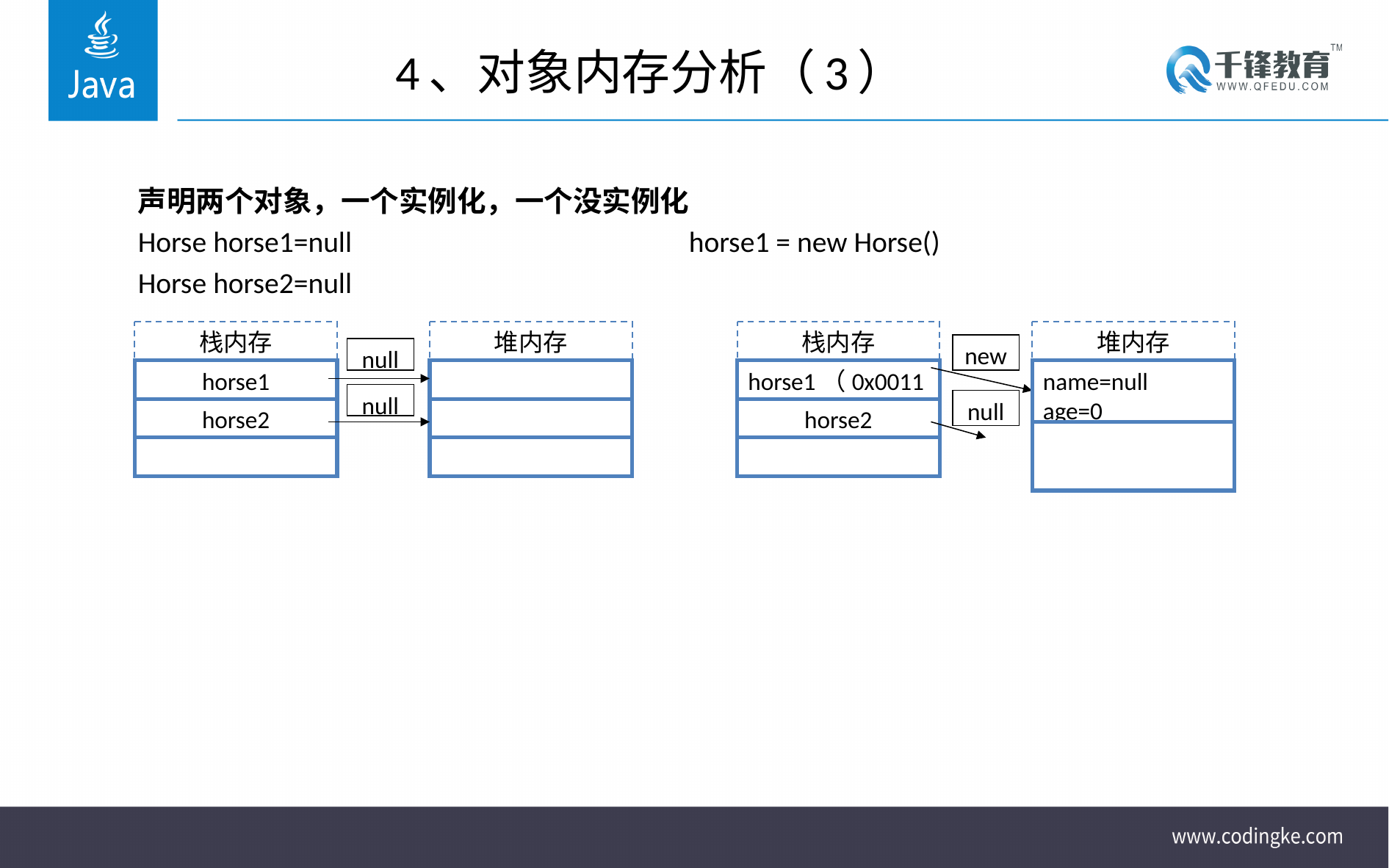

# 4、对象内存分析（3）
	声明两个对象，一个实例化，一个没实例化
	Horse horse1=null				horse1 = new Horse()
	Horse horse2=null

栈内存
horse1
horse2

堆内存

null
null
栈内存
horse1（0x0011）
horse2

堆内存
new
name=null
age=0
null